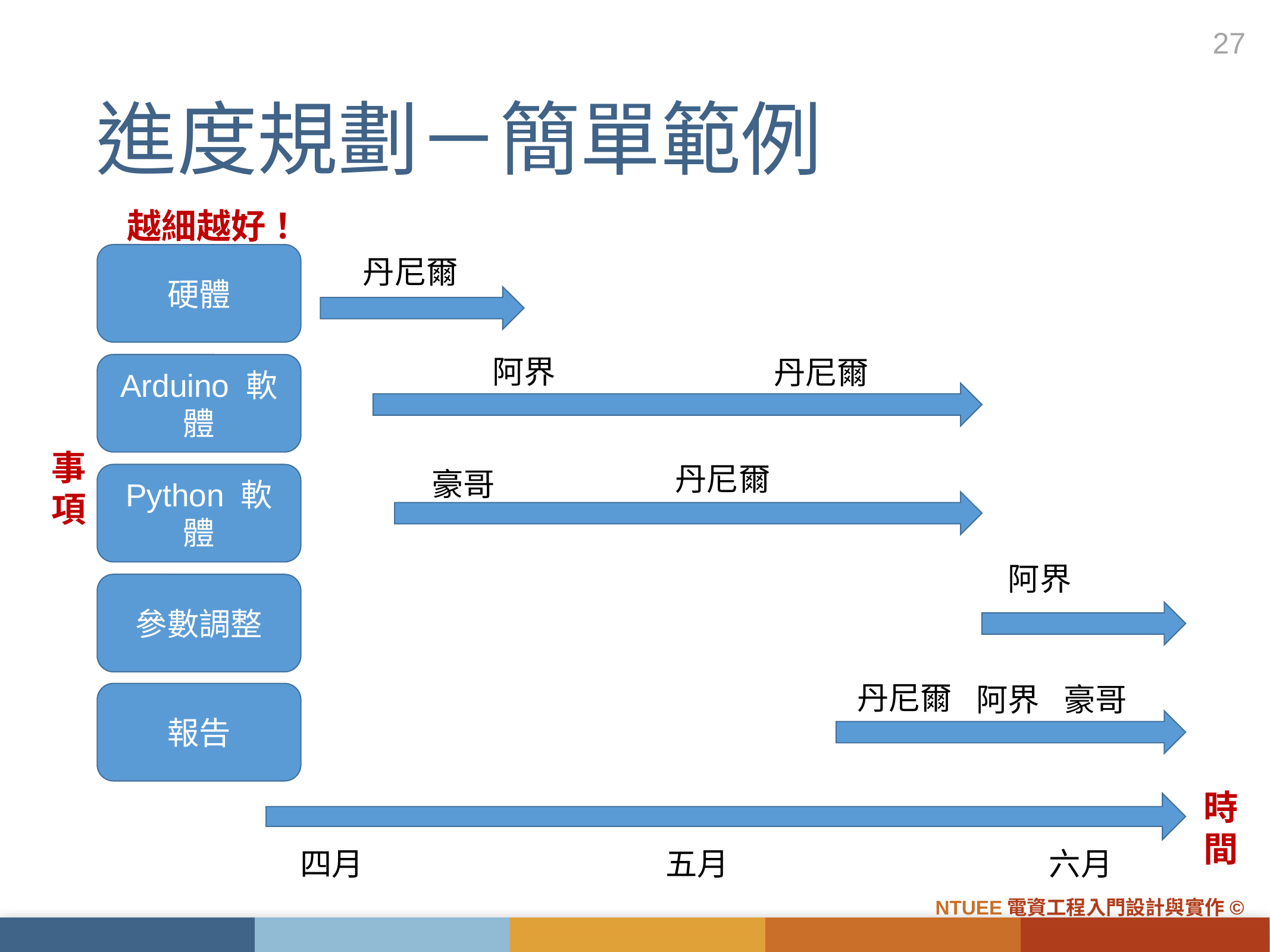

27
# 進度規劃－簡單範例
越細越好！
硬體
丹尼爾

阿界
丹尼爾
Arduino 軟體

事項
丹尼爾
豪哥
Python 軟體

阿界
參數調整

丹尼爾
豪哥
阿界
報告

時間

六月
四月
五月